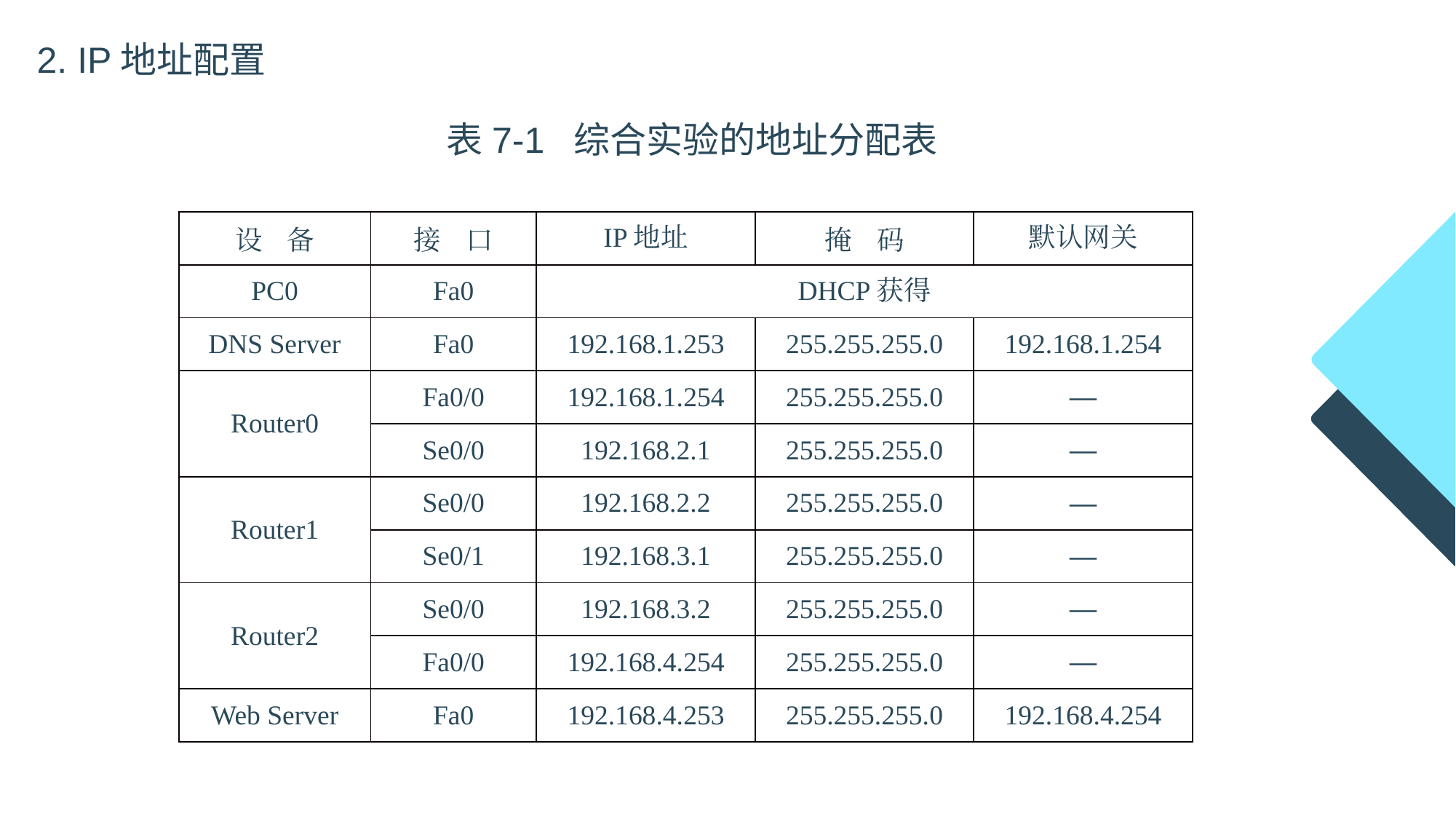

2. IP地址配置
表7-1  综合实验的地址分配表

| 设 备 | 接 口 | IP地址 | 掩 码 | 默认网关 |
| --- | --- | --- | --- | --- |
| PC0 | Fa0 | DHCP获得 |  |  |
| DNS Server | Fa0 | 192.168.1.253 | 255.255.255.0 | 192.168.1.254 |
| Router0 | Fa0/0 | 192.168.1.254 | 255.255.255.0 | — |
|  | Se0/0 | 192.168.2.1 | 255.255.255.0 | — |
| Router1 | Se0/0 | 192.168.2.2 | 255.255.255.0 | — |
|  | Se0/1 | 192.168.3.1 | 255.255.255.0 | — |
| Router2 | Se0/0 | 192.168.3.2 | 255.255.255.0 | — |
|  | Fa0/0 | 192.168.4.254 | 255.255.255.0 | — |
| Web Server | Fa0 | 192.168.4.253 | 255.255.255.0 | 192.168.4.254 |